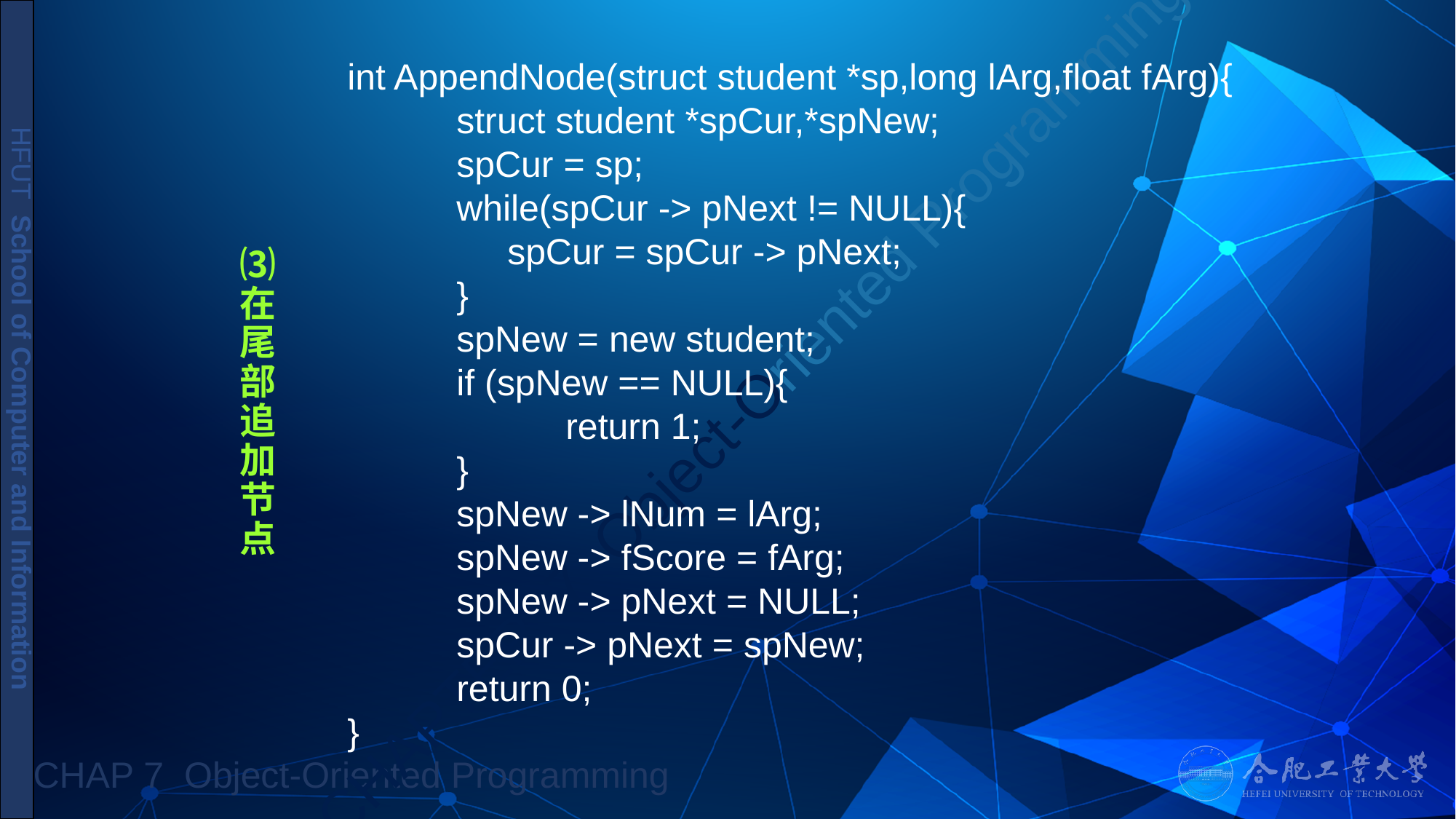

int AppendNode(struct student *sp,long lArg,float fArg){
	struct student *spCur,*spNew;
	spCur = sp;
	while(spCur -> pNext != NULL){
	     spCur = spCur -> pNext;
	}
	spNew = new student;
	if (spNew == NULL){
		return 1;
	}
	spNew -> lNum = lArg;
	spNew -> fScore = fArg;
	spNew -> pNext = NULL;
	spCur -> pNext = spNew;
	return 0;
}
# ⑶在尾部追加节点